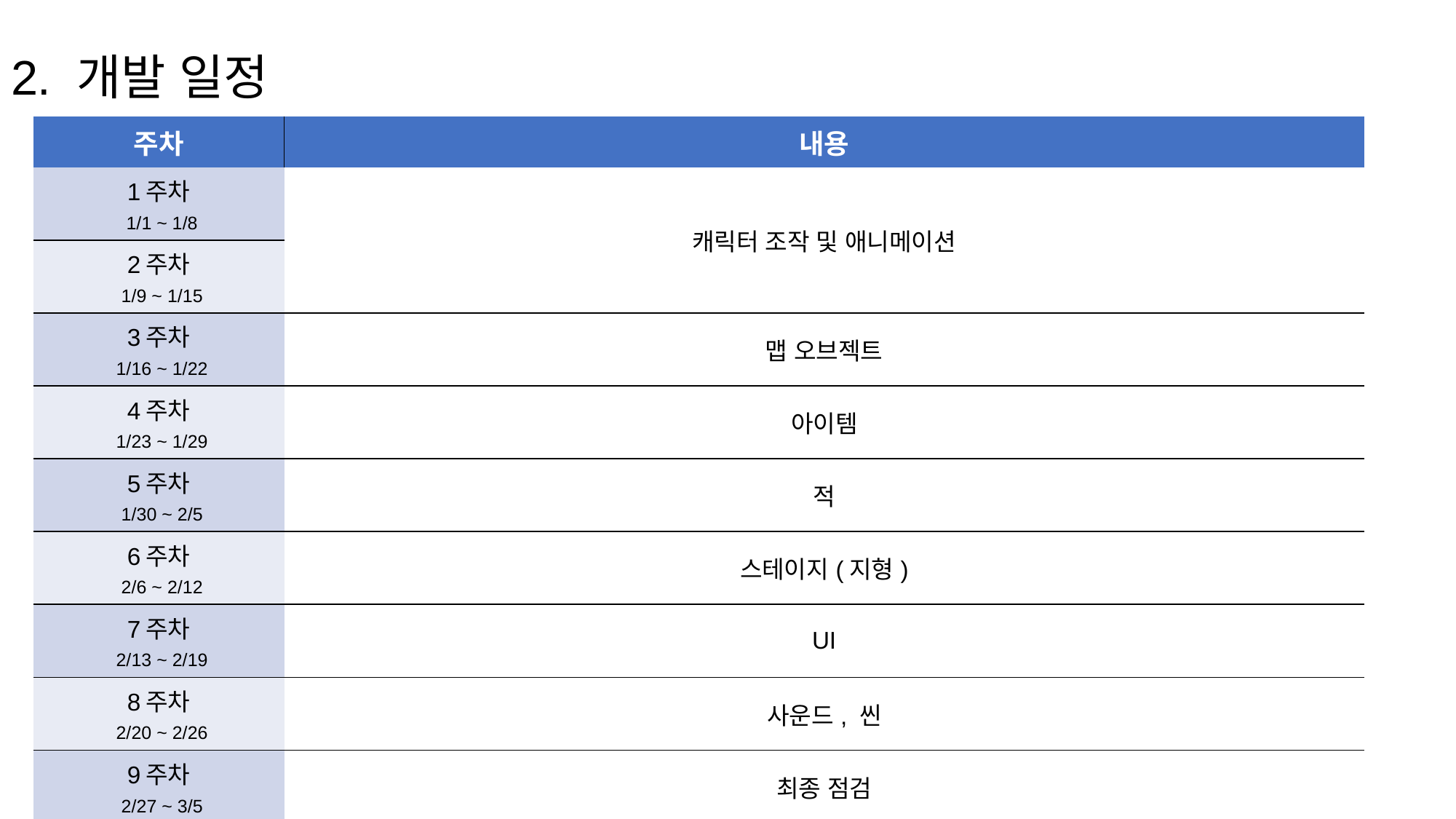

2. 개발 일정
| 주차 | 내용 |
| --- | --- |
| 1주차 1/1 ~ 1/8 | 캐릭터 조작 및 애니메이션 |
| 2주차 1/9 ~ 1/15 |  |
| 3주차 1/16 ~ 1/22 | 맵 오브젝트 |
| 4주차 1/23 ~ 1/29 | 아이템 |
| 5주차 1/30 ~ 2/5 | 적 |
| 6주차 2/6 ~ 2/12 | 스테이지(지형) |
| 7주차 2/13 ~ 2/19 | UI |
| 8주차 2/20 ~ 2/26 | 사운드, 씬 |
| 9주차 2/27 ~ 3/5 | 최종 점검 |